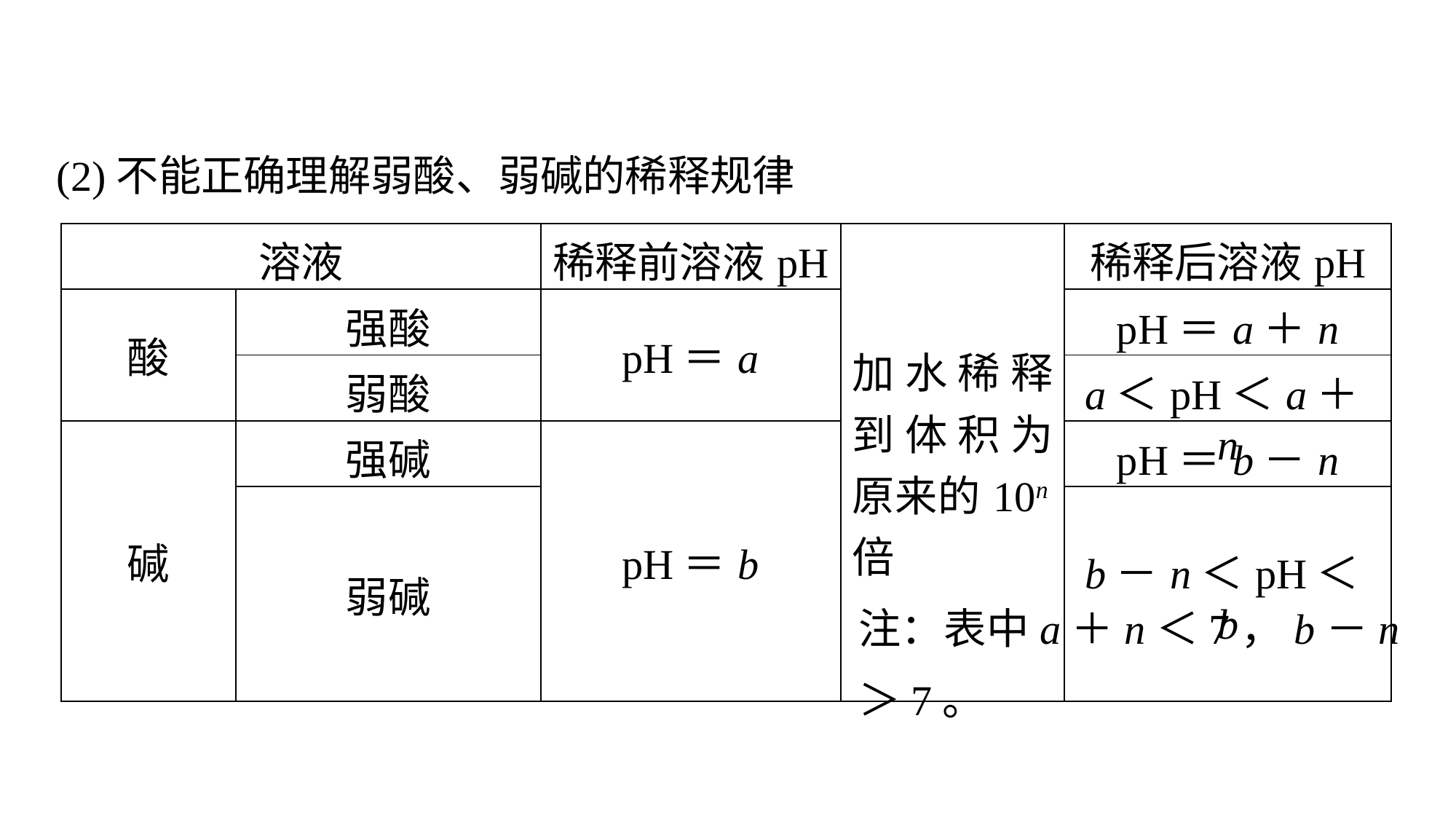

(2)不能正确理解弱酸、弱碱的稀释规律
| 溶液 |  | 稀释前溶液pH | 加水稀释到体积为原来的10n倍 | 稀释后溶液pH |
| --- | --- | --- | --- | --- |
| 酸 | 强酸 | pH＝a |  | pH＝a＋n |
|  | 弱酸 |  |  | a＜pH＜a＋n |
| 碱 | 强碱 | pH＝b |  | pH＝b－n |
|  | 弱碱 |  |  | b－n＜pH＜b |
注：表中a＋n＜7，b－n＞7。